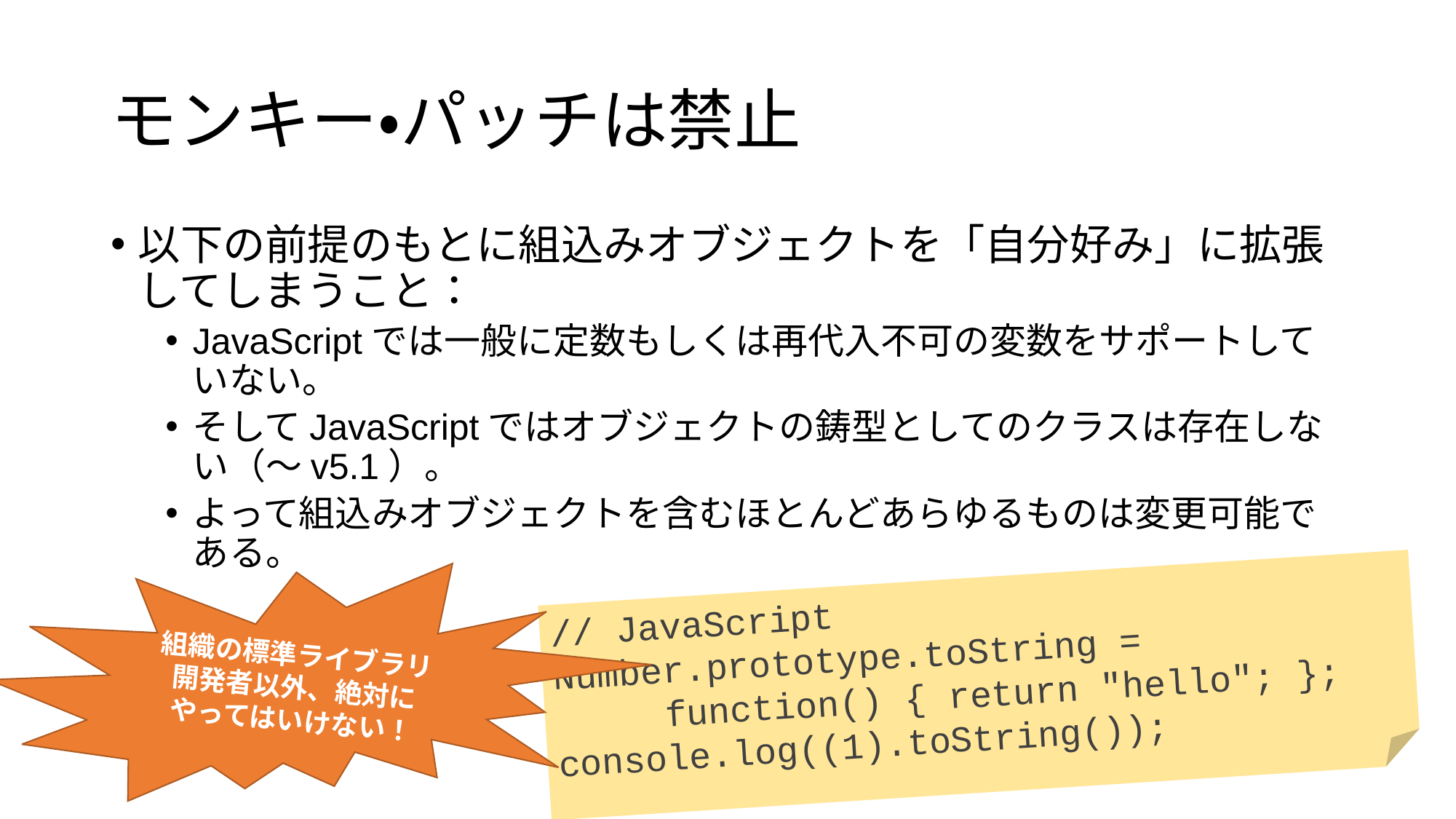

# モンキー・パッチは禁止
以下の前提のもとに組込みオブジェクトを「自分好み」に拡張してしまうこと：
JavaScriptでは一般に定数もしくは再代入不可の変数をサポートしていない。
そしてJavaScriptではオブジェクトの鋳型としてのクラスは存在しない（〜v5.1）。
よって組込みオブジェクトを含むほとんどあらゆるものは変更可能である。
組織の標準ライブラリ開発者以外、絶対にやってはいけない！
// JavaScript
Number.prototype.toString =
	function() { return "hello"; };
console.log((1).toString());